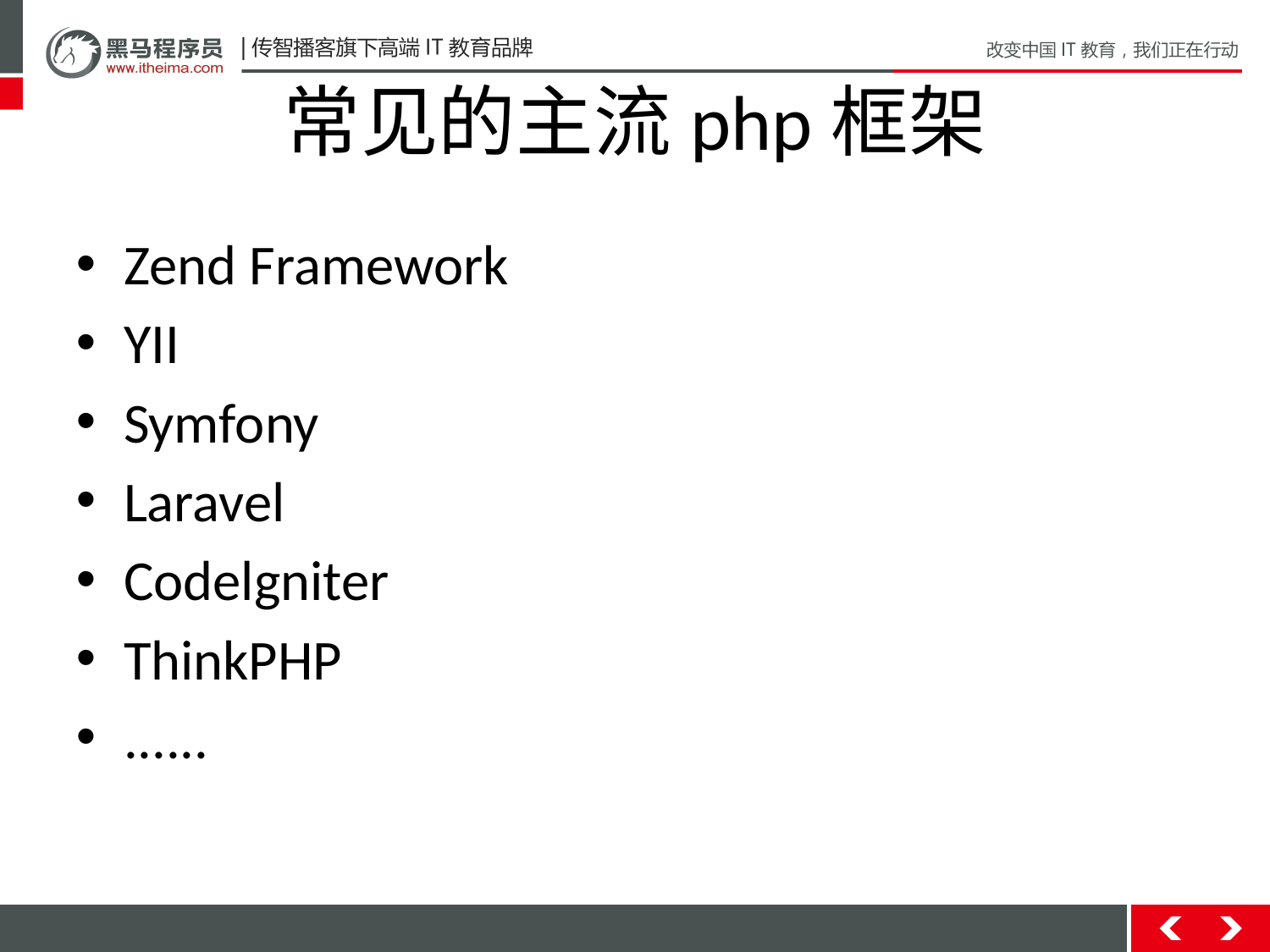

# 常见的主流php框架
Zend Framework
YII
Symfony
Laravel
Codelgniter
ThinkPHP
......